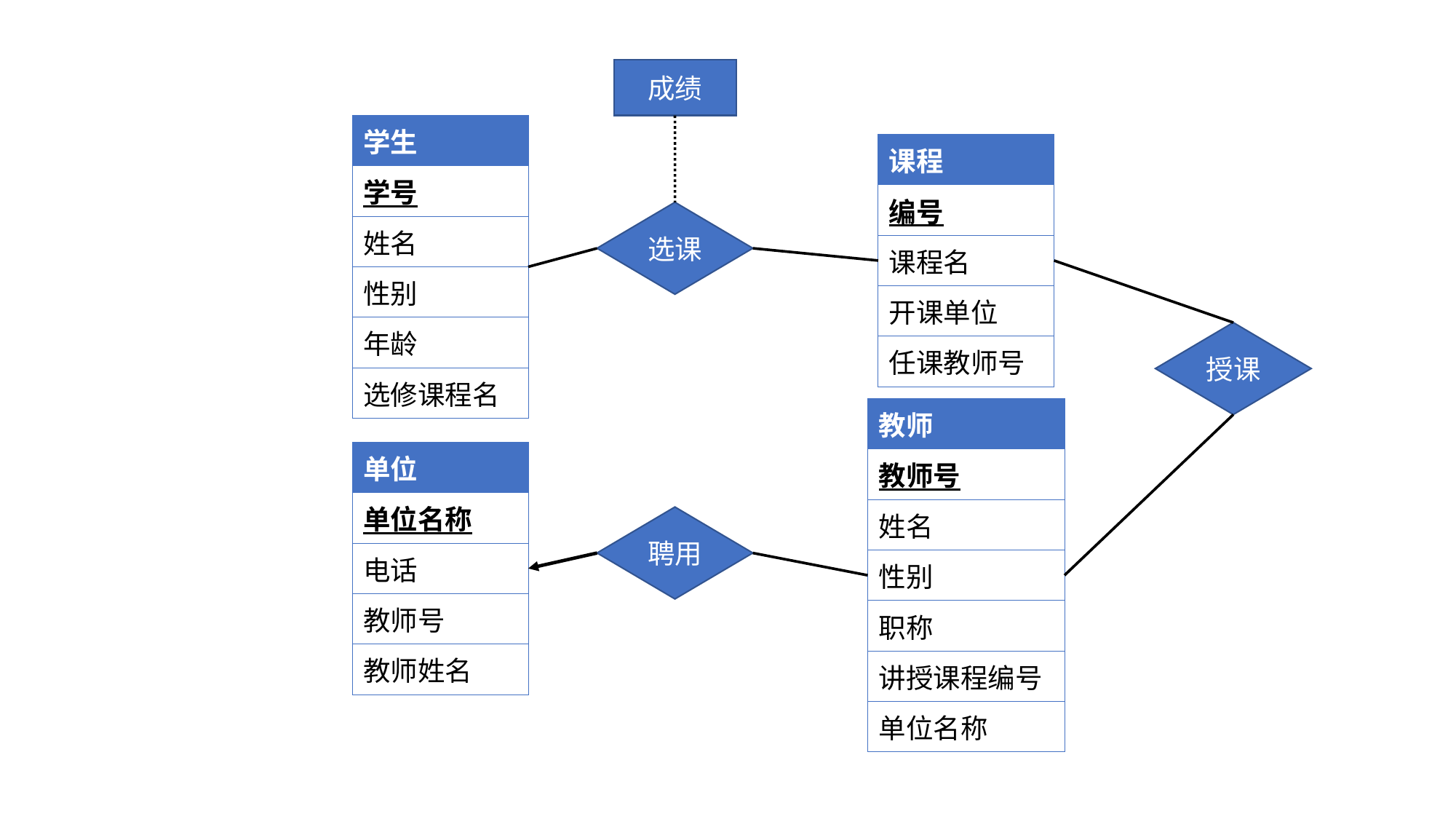

成绩
| 学生 |
| --- |
| 学号 |
| 姓名 |
| 性别 |
| 年龄 |
| 选修课程名 |
| 课程 |
| --- |
| 编号 |
| 课程名 |
| 开课单位 |
| 任课教师号 |
选课
授课
| 教师 |
| --- |
| 教师号 |
| 姓名 |
| 性别 |
| 职称 |
| 讲授课程编号 |
| 单位名称 |
| 单位 |
| --- |
| 单位名称 |
| 电话 |
| 教师号 |
| 教师姓名 |
聘用